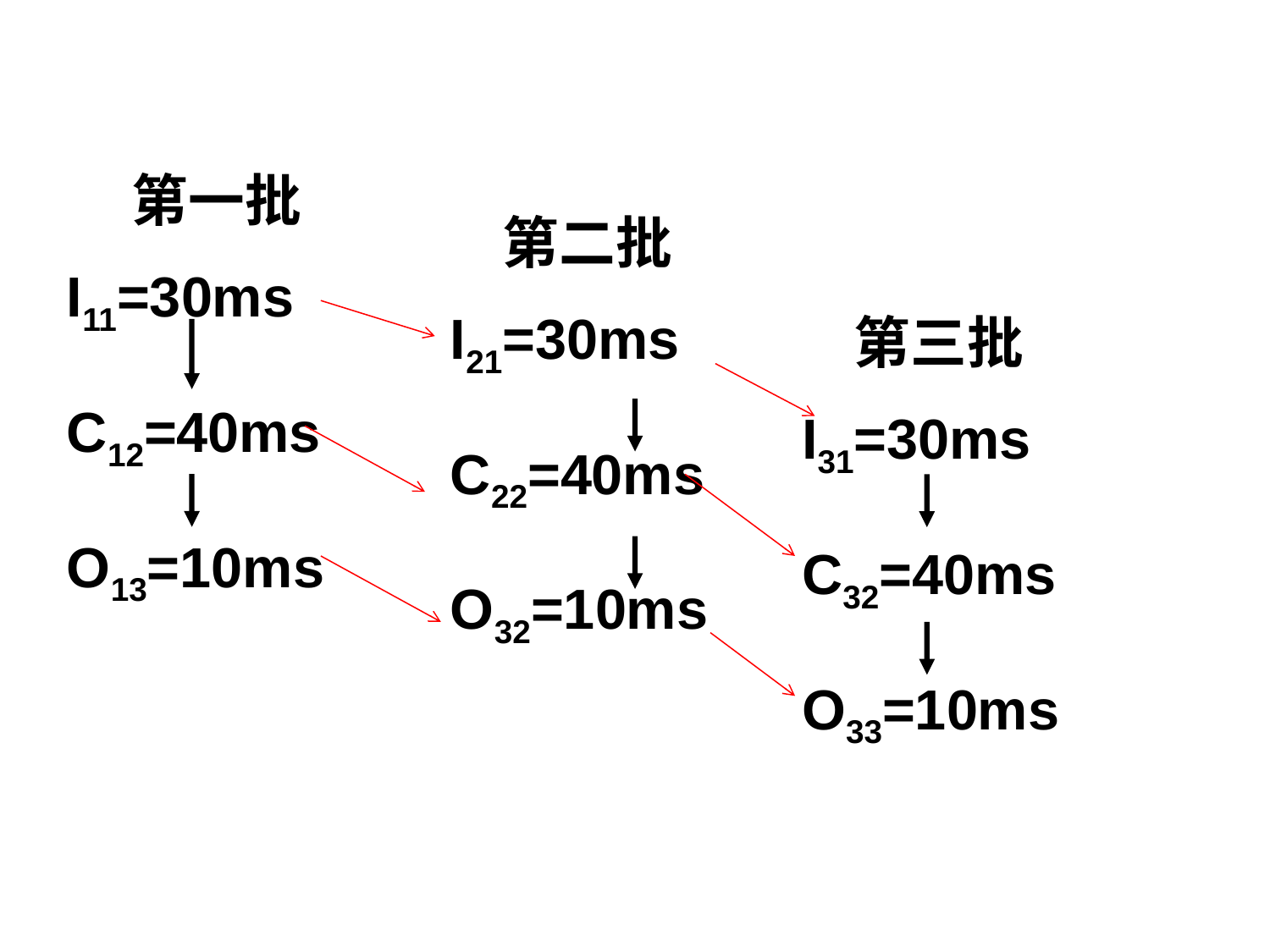

第一批
I11=30ms

C12=40ms

O13=10ms

   第二批
I21=30ms

C22=40ms

O32=10ms
   第三批
I31=30ms

C32=40ms

O33=10ms